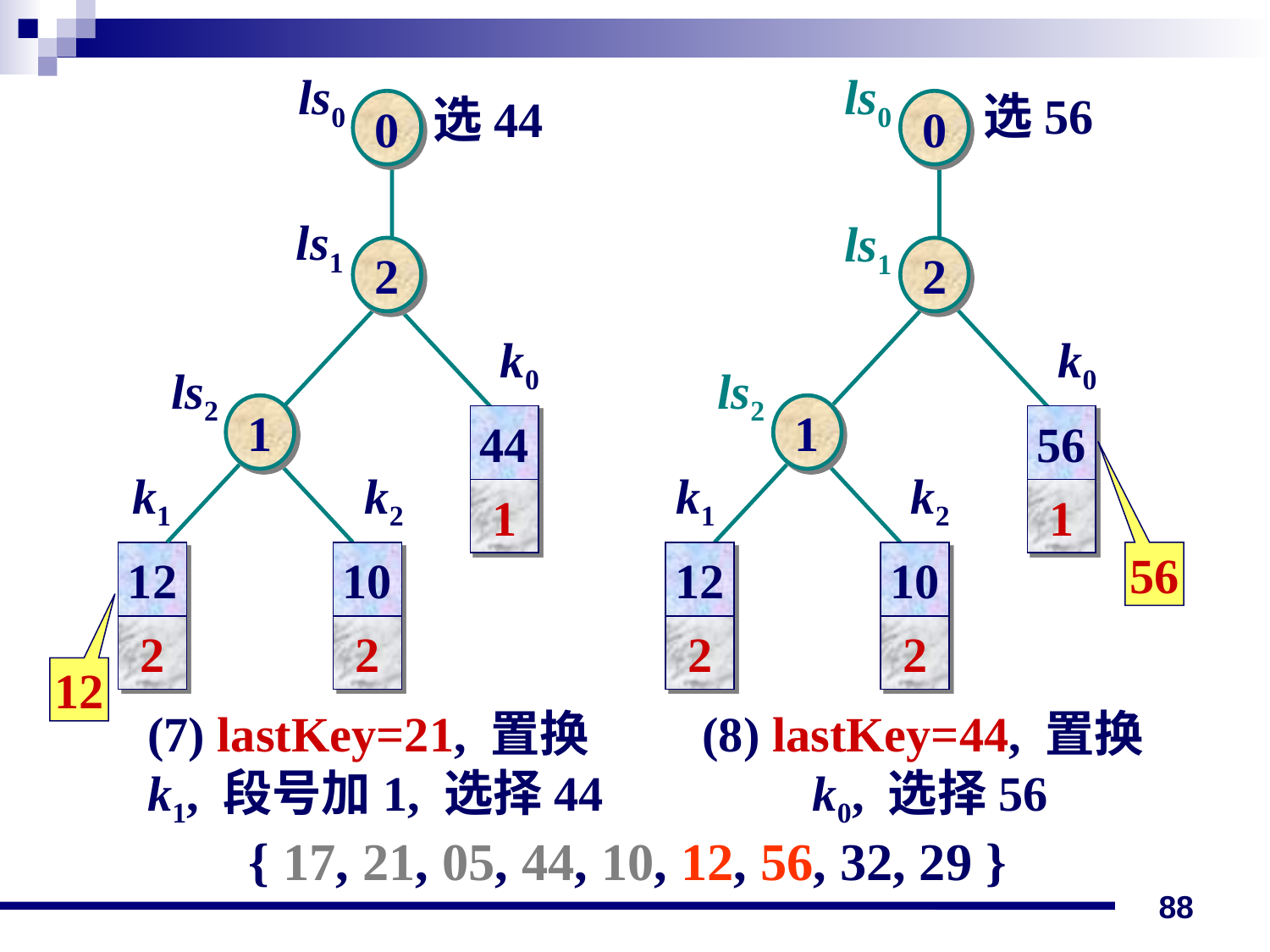

ls0
ls0
选56
选44
0
0

ls1
ls1
2
2

k0
k0
ls2
ls2
1
1
44
56

k1

k2
k1

k2
1
1
12
10
12
10
56
2
2
2
2
12
(7) lastKey=21, 置换         (8) lastKey=44, 置换
k1, 段号加1, 选择44                 k0, 选择56
{ 17, 21, 05, 44, 10, 12, 56, 32, 29 }
88